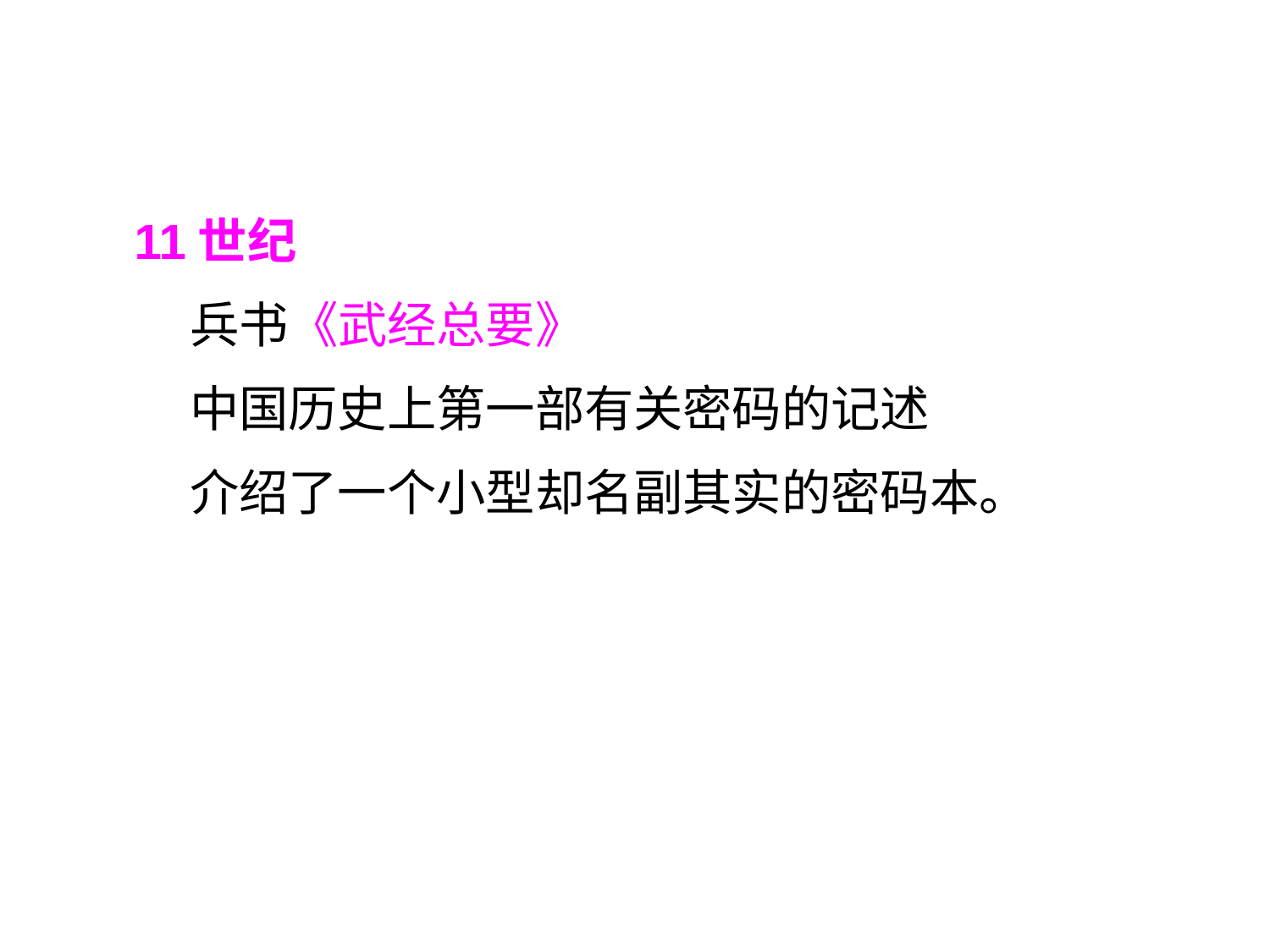

11世纪
    兵书《武经总要》
    中国历史上第一部有关密码的记述
    介绍了一个小型却名副其实的密码本。